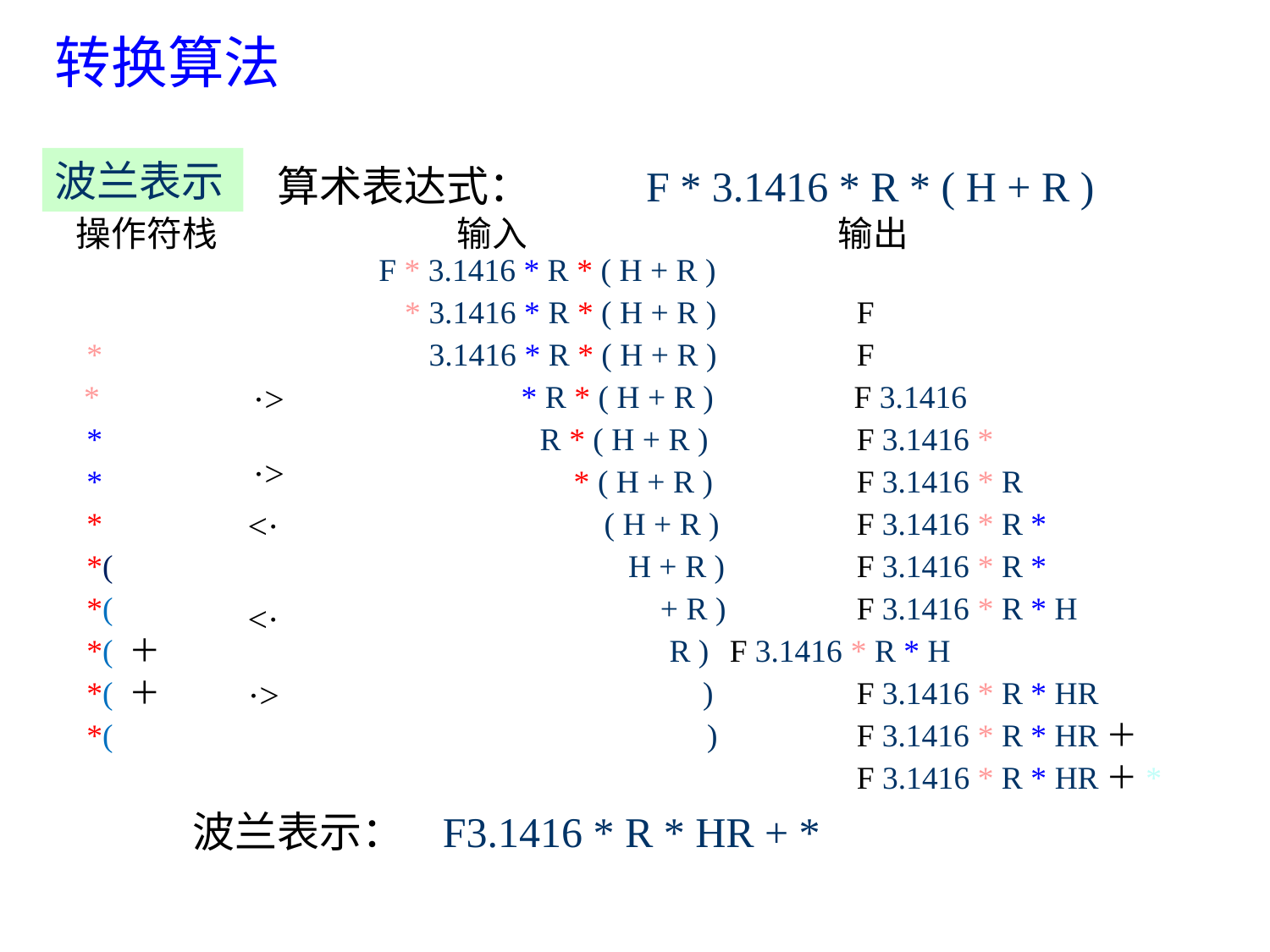

转换算法
波兰表示
算术表达式：           F * 3.1416 * R * ( H + R )
操作符栈    		输入    		 	输出
		     F * 3.1416 * R * ( H + R )
		        * 3.1416 * R * ( H + R ) 	 F
*		           3.1416 * R * ( H + R ) 	 F
 *		           	        * R * ( H + R ) 	  F 3.1416
·>
*		           	         R * ( H + R ) 	 	 F 3.1416 *
·>
*		                             * ( H + R ) 	 	 F 3.1416 * R
* 		           	                 ( H + R ) 	 F 3.1416 * R *
<·
*( 		           	                    H + R ) 	 F 3.1416 * R *
*( 		           	                        + R ) 	 F 3.1416 * R * H
<·
*( ＋		           	                           R ) 	 F 3.1416 * R * H
*( ＋		           	 	              ) 	 F 3.1416 * R * HR
·>
*(		           	 	              ) 	 F 3.1416 * R * HR＋
		           	 	             	 	 F 3.1416 * R * HR＋*
波兰表示：   F3.1416 * R * HR + *